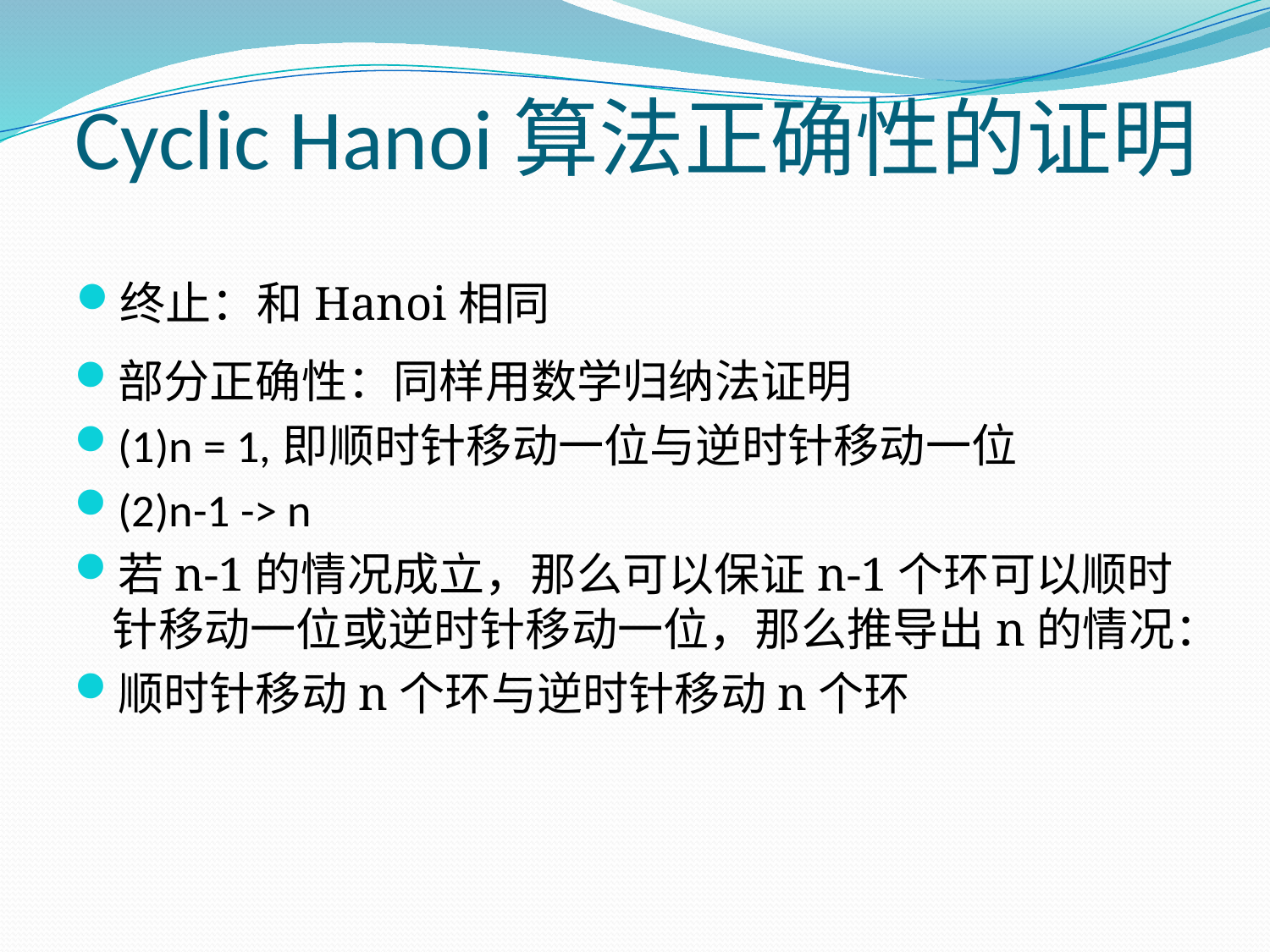

# Cyclic Hanoi算法正确性的证明
终止：和Hanoi相同
部分正确性：同样用数学归纳法证明
(1)n = 1,即顺时针移动一位与逆时针移动一位
(2)n-1 -> n
若n-1的情况成立，那么可以保证n-1个环可以顺时针移动一位或逆时针移动一位，那么推导出n的情况：
顺时针移动n个环与逆时针移动n个环